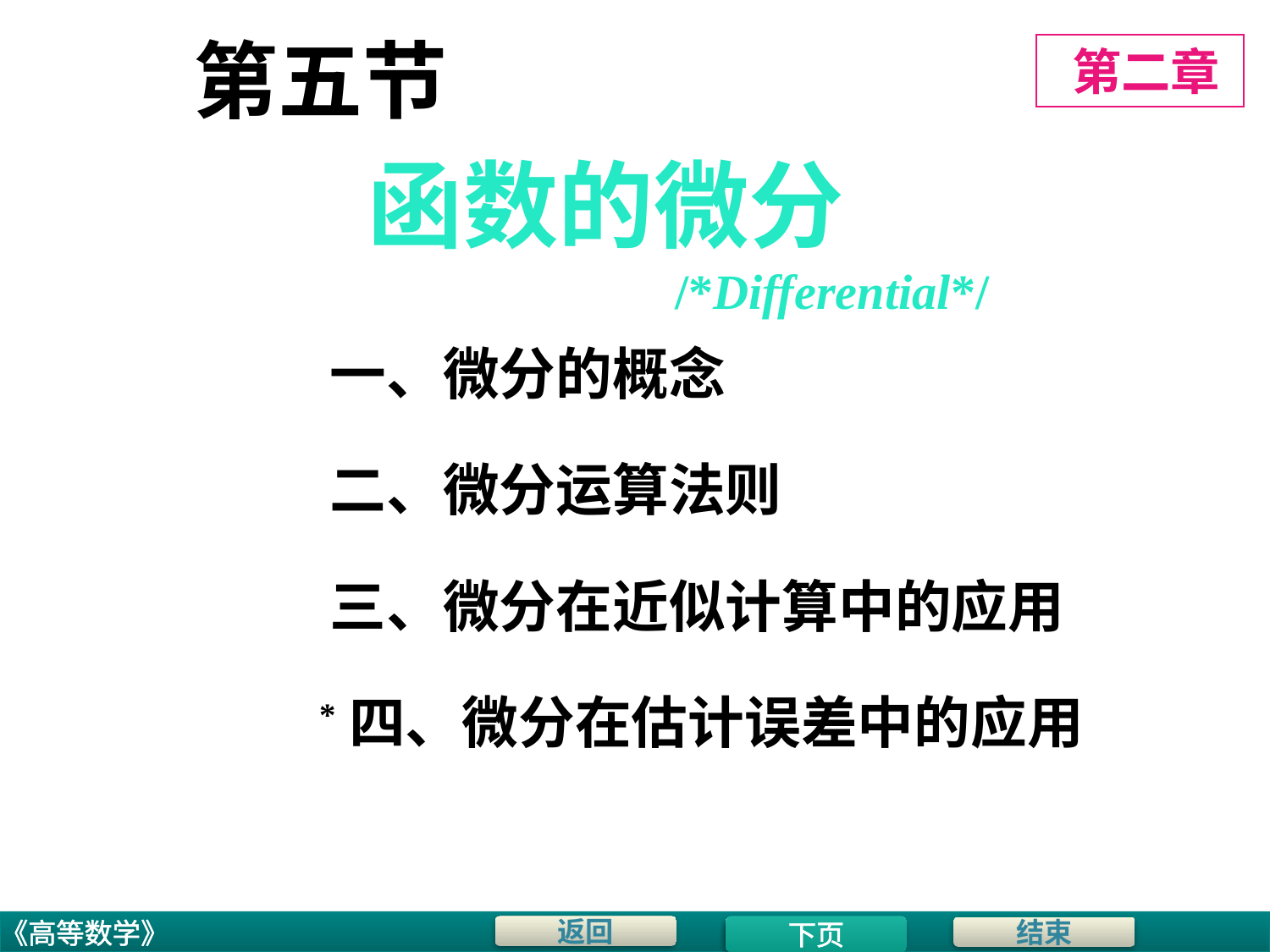

# 第五节
 第二章
函数的微分
                         /*Differential*/
一、微分的概念
二、微分运算法则
三、微分在近似计算中的应用
*四、微分在估计误差中的应用
下页